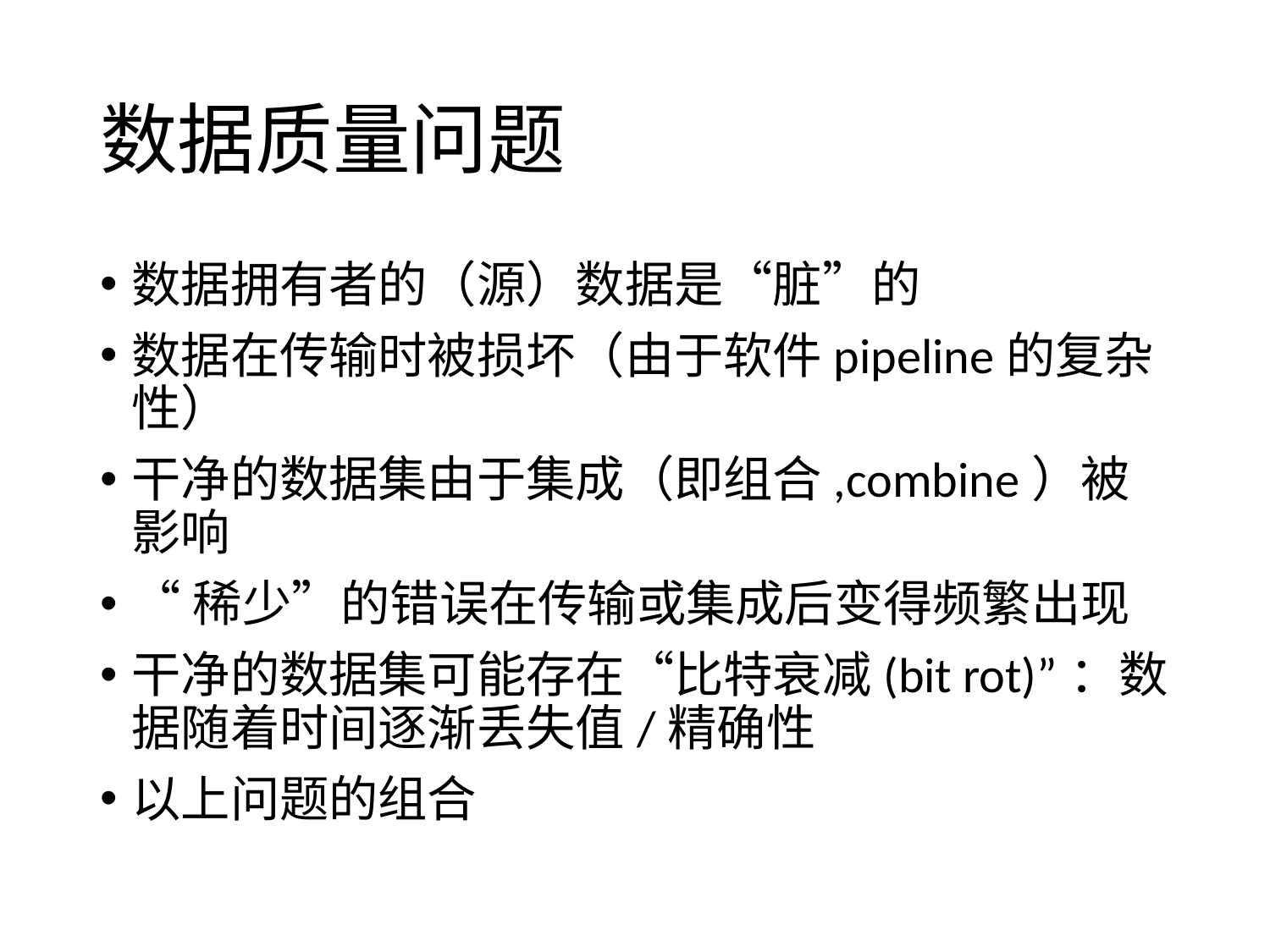

# 数据质量问题
数据拥有者的（源）数据是“脏”的
数据在传输时被损坏（由于软件pipeline的复杂性）
干净的数据集由于集成（即组合,combine）被影响
“稀少”的错误在传输或集成后变得频繁出现
干净的数据集可能存在“比特衰减(bit rot)”：数据随着时间逐渐丢失值/精确性
以上问题的组合